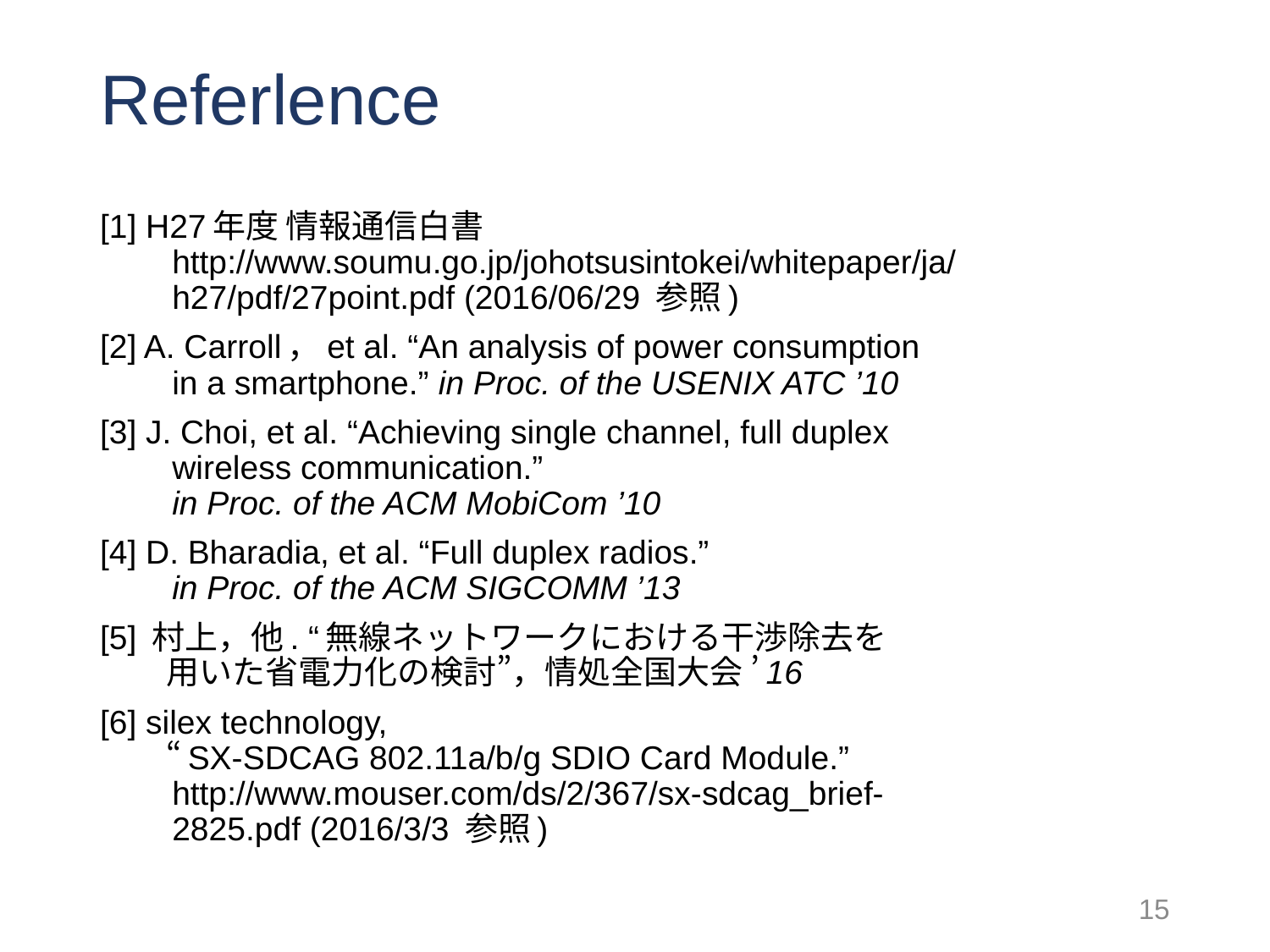

# Referlence
[1] H27年度 情報通信白書　
　　http://www.soumu.go.jp/johotsusintokei/whitepaper/ja/
　　h27/pdf/27point.pdf (2016/06/29 参照)
[2] A. Carroll，et al. “An analysis of power consumption
　　in a smartphone.” in Proc. of the USENIX ATC ’10
[3] J. Choi, et al. “Achieving single channel, full duplex
　　wireless communication.”
　　in Proc. of the ACM MobiCom ’10
[4] D. Bharadia, et al. “Full duplex radios.”
　　in Proc. of the ACM SIGCOMM ’13
[5] 村上，他. “無線ネットワークにおける干渉除去を
　　用いた省電力化の検討”，情処全国大会 ’16
[6] silex technology,
　　“SX-SDCAG 802.11a/b/g SDIO Card Module.”
　　http://www.mouser.com/ds/2/367/sx-sdcag_brief-　
　　2825.pdf (2016/3/3 参照)

15